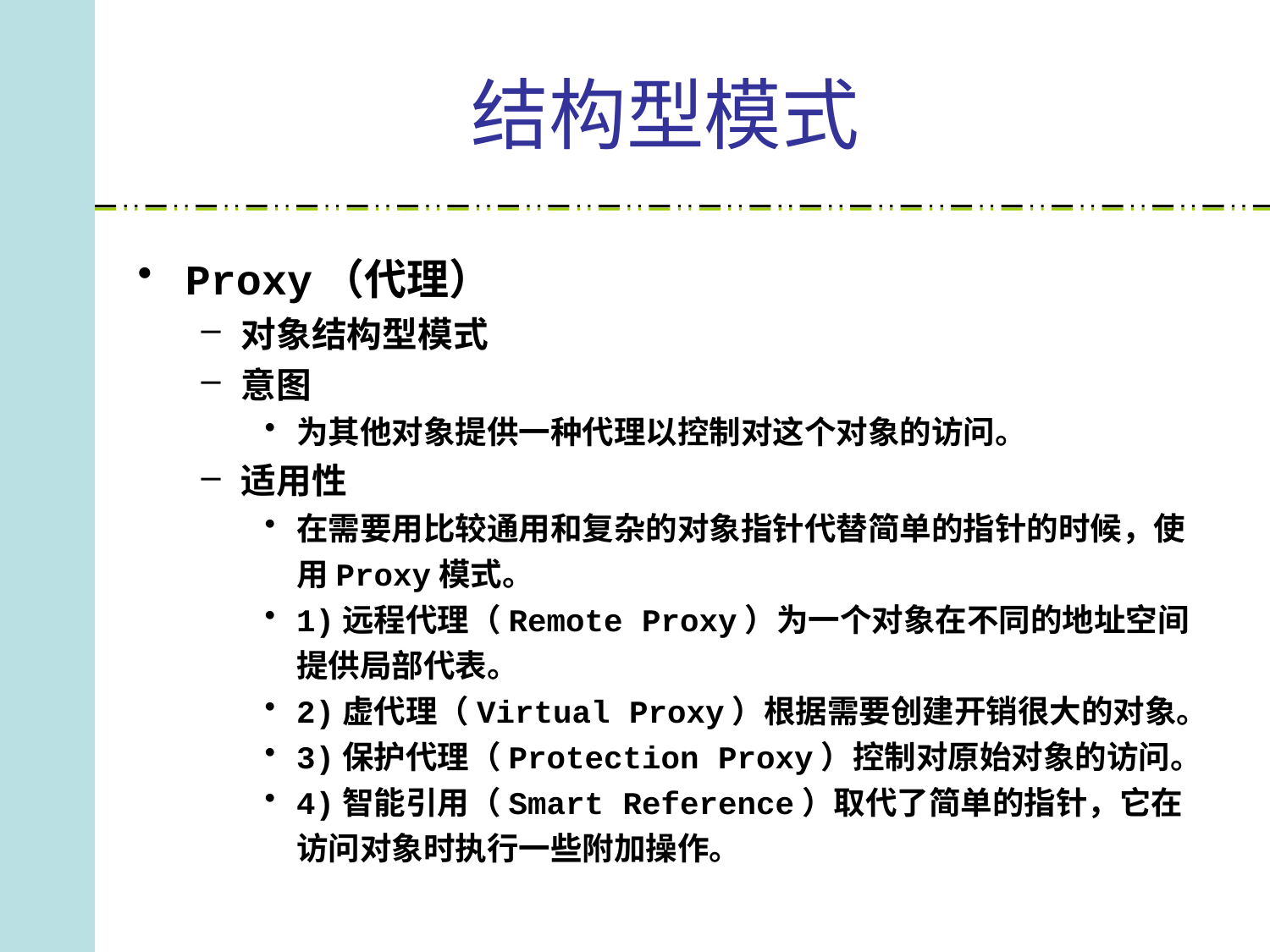

# 结构型模式
Proxy（代理）
对象结构型模式
意图
为其他对象提供一种代理以控制对这个对象的访问。
适用性
在需要用比较通用和复杂的对象指针代替简单的指针的时候，使用Proxy模式。
1)远程代理（Remote Proxy）为一个对象在不同的地址空间提供局部代表。
2)虚代理（Virtual Proxy）根据需要创建开销很大的对象。
3)保护代理（Protection Proxy）控制对原始对象的访问。
4)智能引用（Smart Reference）取代了简单的指针，它在访问对象时执行一些附加操作。